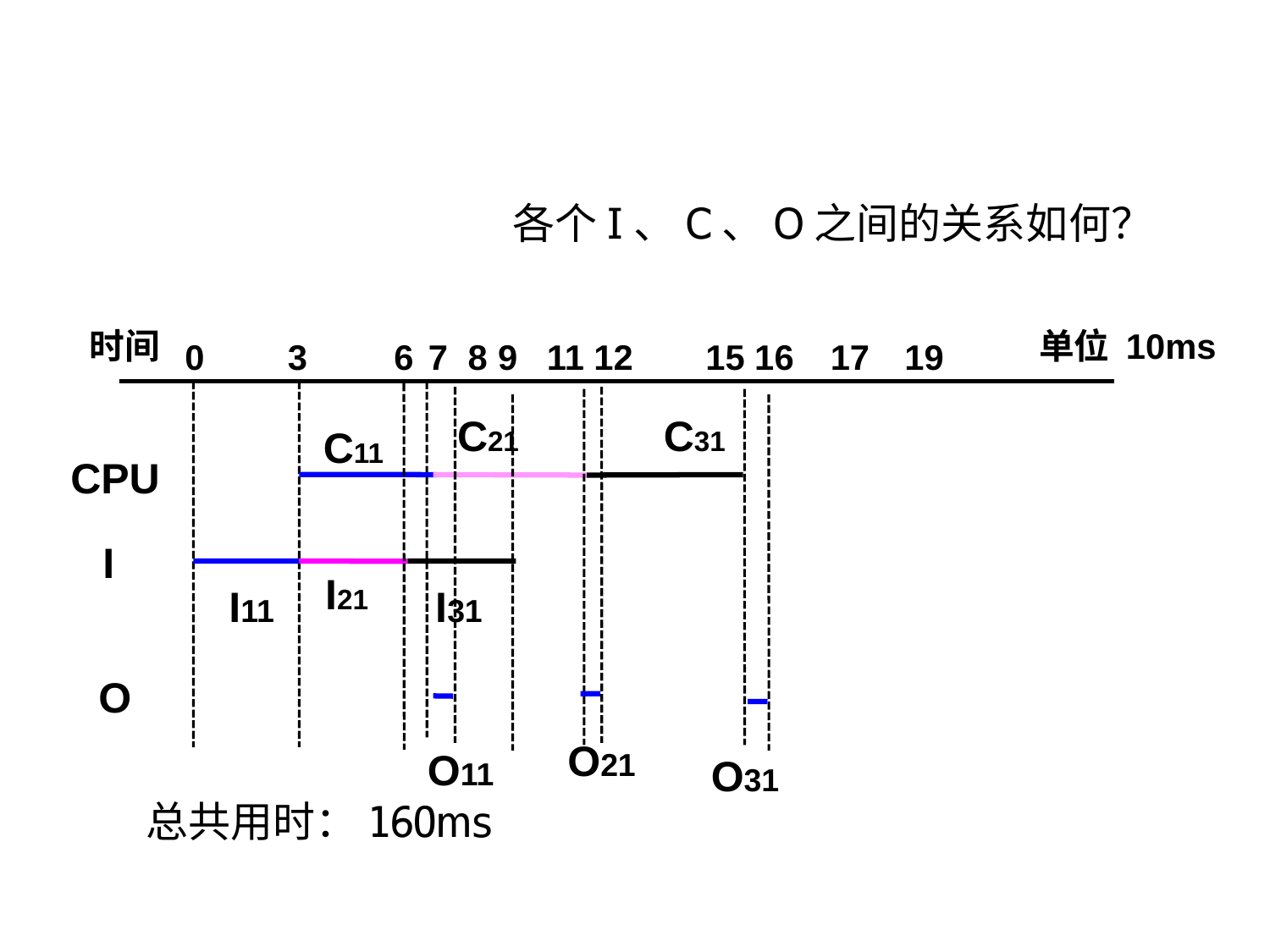

#

各个I、C、O之间的关系如何？
时间
单位 10ms
0
3
6
7
8
9   11 12
   15 16
17
19

C21
C11
CPU

I21
I11
I31
I

C31

O

O21
O11
O31
总共用时：160ms